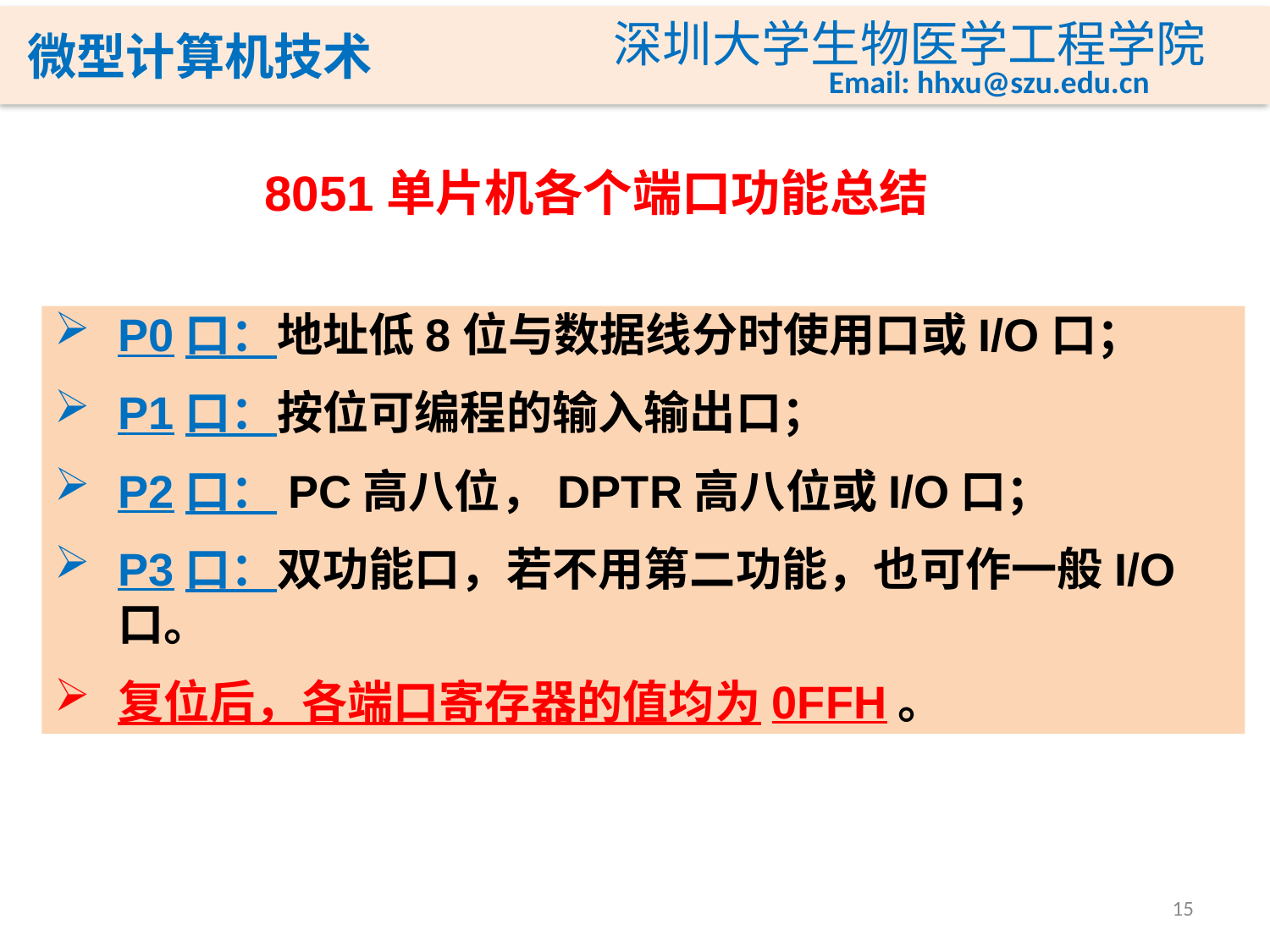

8051单片机各个端口功能总结
P0口：地址低8位与数据线分时使用口或I/O口；
P1口：按位可编程的输入输出口；
P2口：PC高八位，DPTR高八位或I/O口；
P3口：双功能口，若不用第二功能，也可作一般I/O口。
复位后，各端口寄存器的值均为0FFH。
15